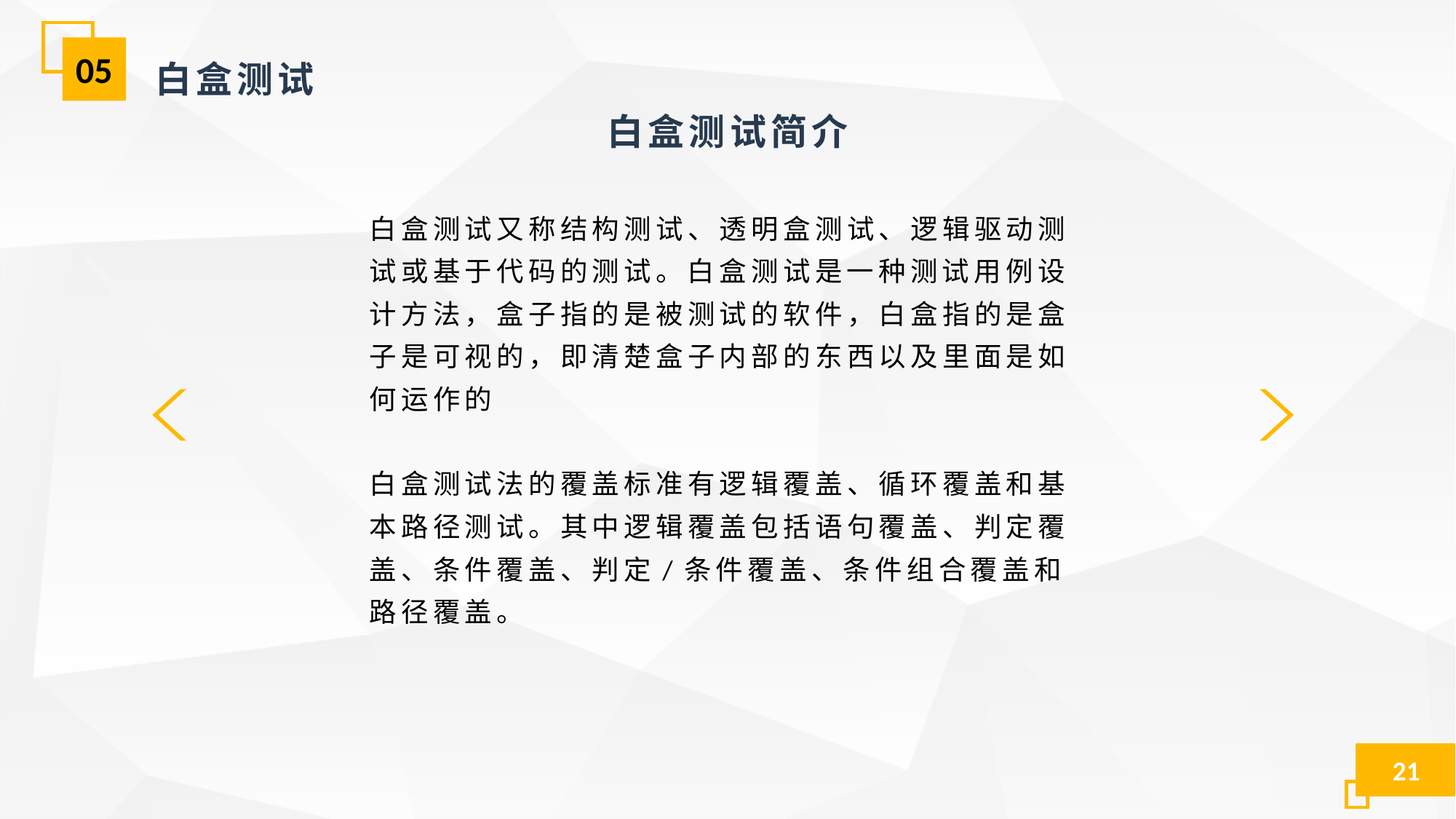

05
白盒测试
白盒测试简介
白盒测试又称结构测试、透明盒测试、逻辑驱动测试或基于代码的测试。白盒测试是一种测试用例设计方法，盒子指的是被测试的软件，白盒指的是盒子是可视的，即清楚盒子内部的东西以及里面是如何运作的

白盒测试法的覆盖标准有逻辑覆盖、循环覆盖和基本路径测试。其中逻辑覆盖包括语句覆盖、判定覆盖、条件覆盖、判定/条件覆盖、条件组合覆盖和路径覆盖。

21